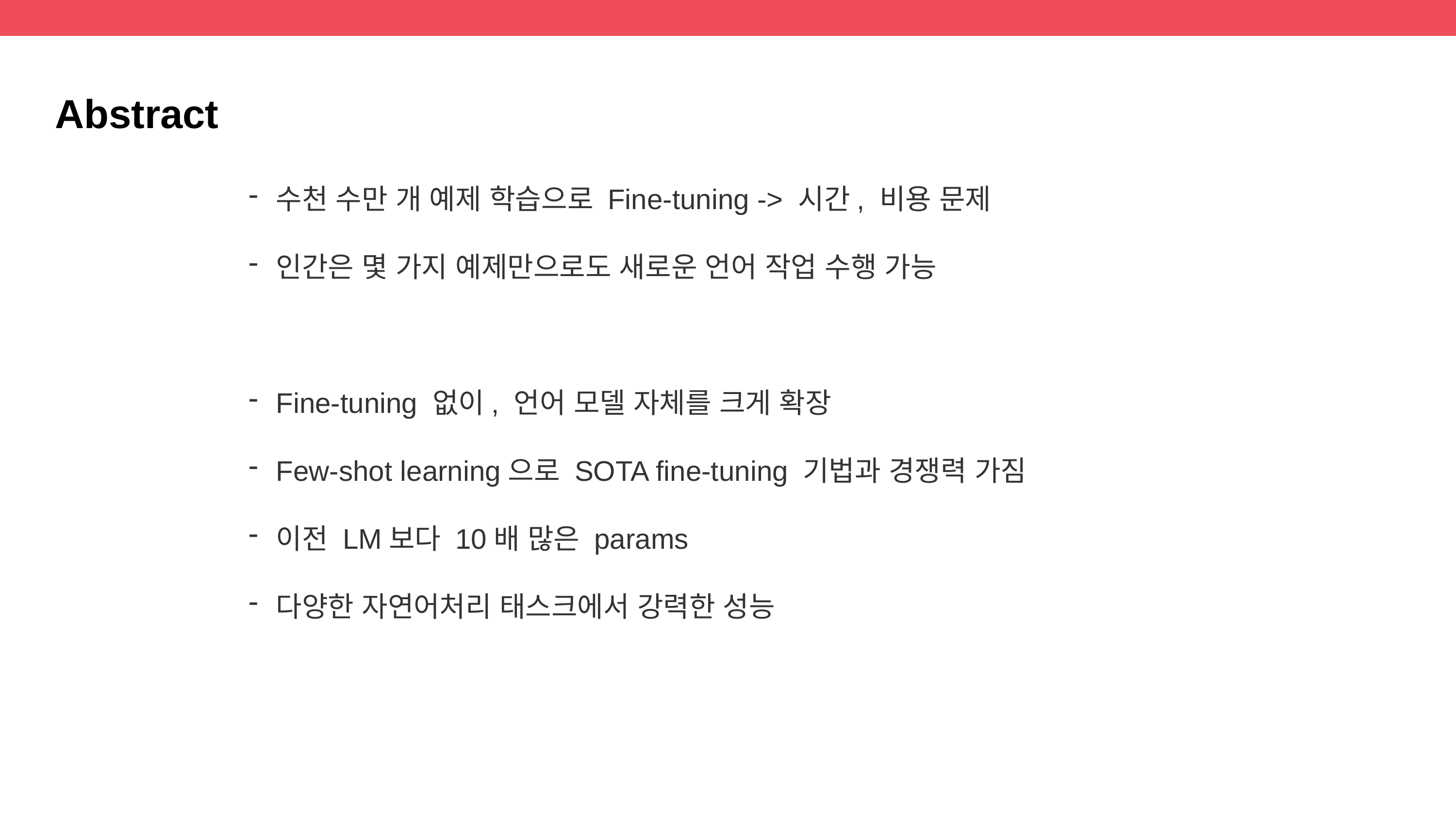

Abstract
수천 수만 개 예제 학습으로 Fine-tuning -> 시간, 비용 문제
인간은 몇 가지 예제만으로도 새로운 언어 작업 수행 가능

Fine-tuning 없이, 언어 모델 자체를 크게 확장
Few-shot learning으로 SOTA fine-tuning 기법과 경쟁력 가짐
이전 LM보다 10배 많은 params
다양한 자연어처리 태스크에서 강력한 성능